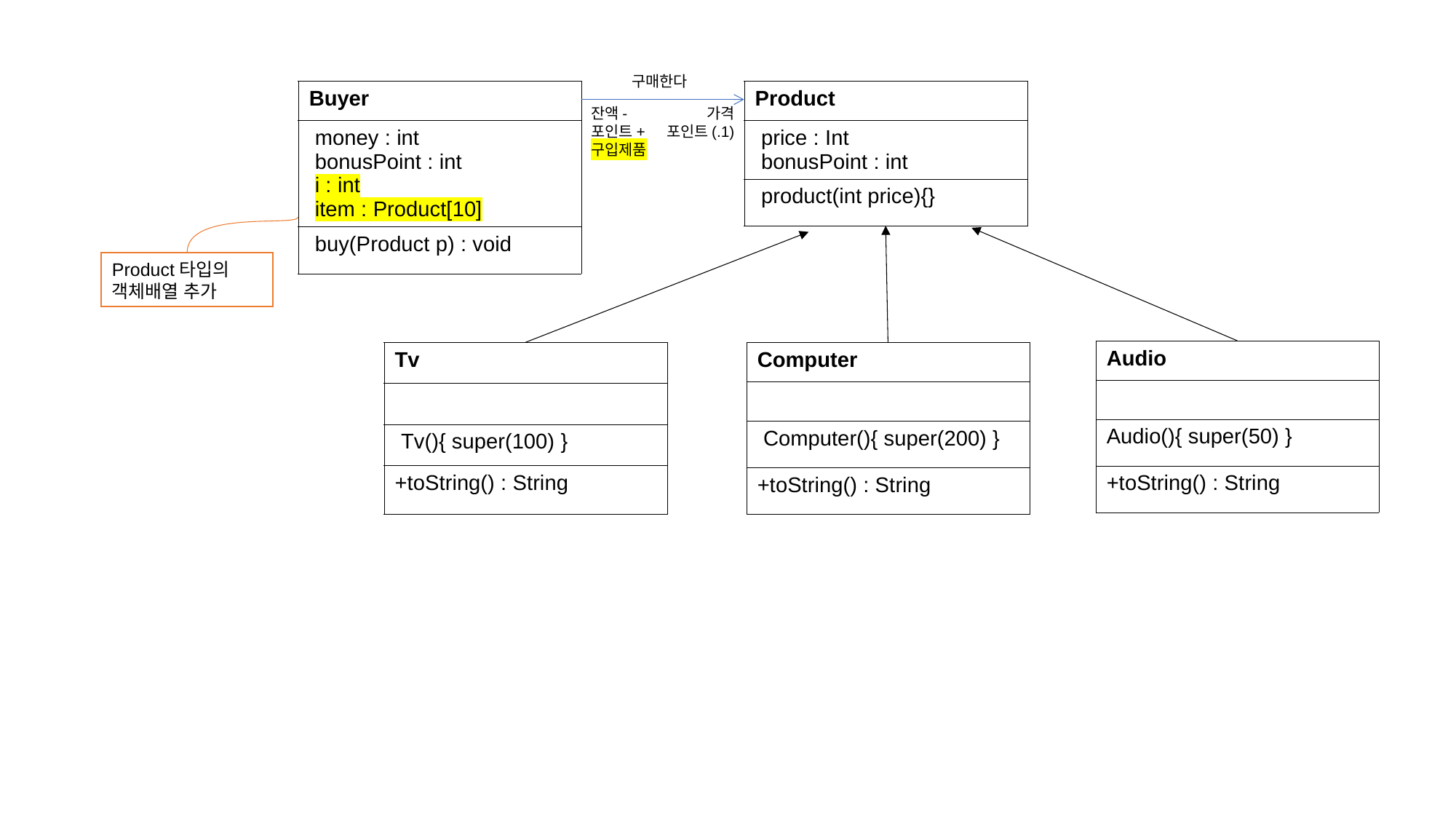

구매한다
| Buyer |
| --- |
| money : int bonusPoint : int i : int item : Product[10] |
| buy(Product p) : void |
| Product |
| --- |
| price : Int bonusPoint : int |
| product(int price){} |
잔액-
포인트+
구입제품
가격
포인트(.1)
Product타입의
객체배열 추가
| Audio |
| --- |
|  |
| Audio(){ super(50) } |
| +toString() : String |
| Tv |
| --- |
|  |
| Tv(){ super(100) } |
| +toString() : String |
| Computer |
| --- |
|  |
| Computer(){ super(200) } |
| +toString() : String |